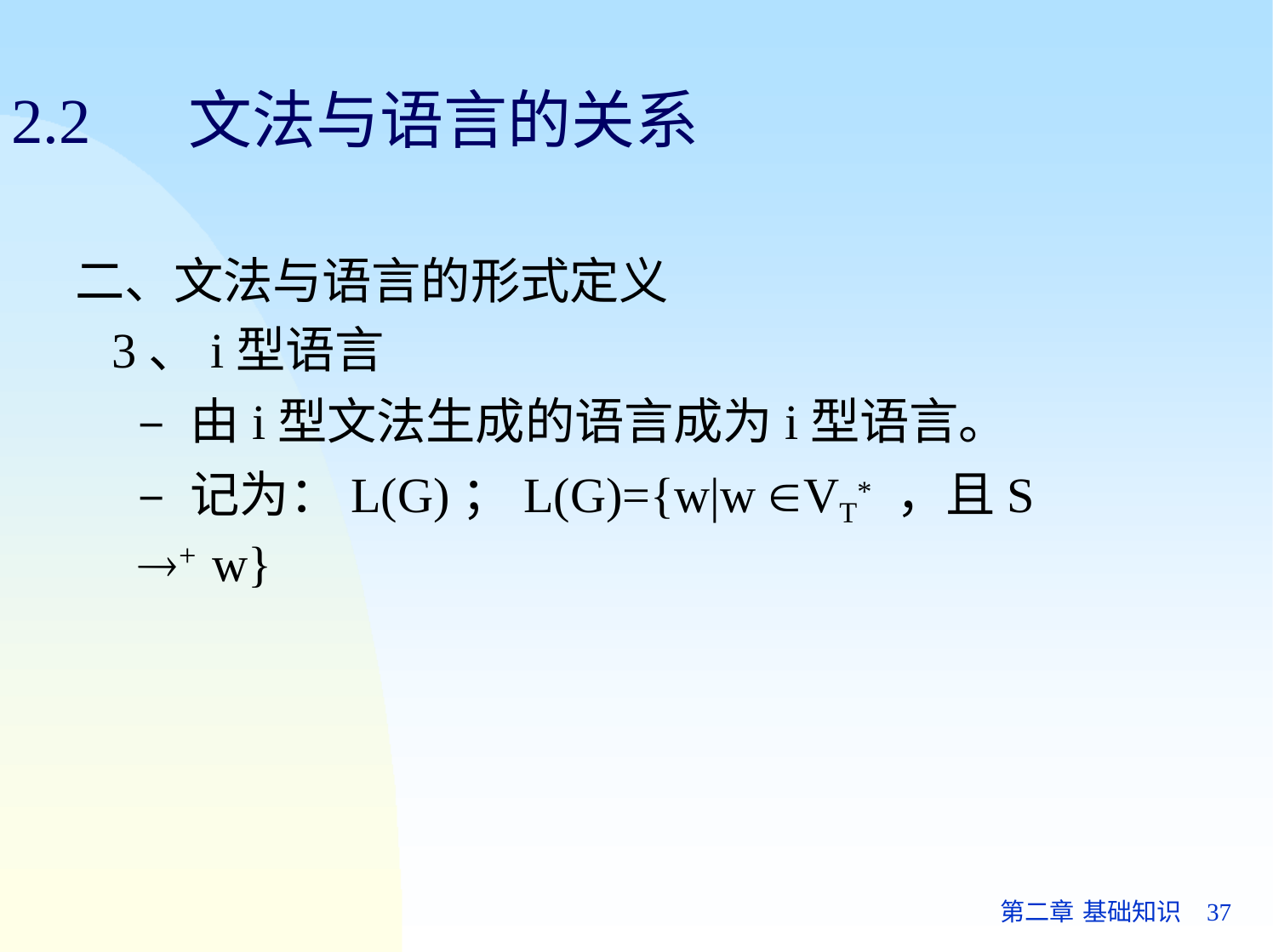

# 2.2	文法与语言的关系
二、文法与语言的形式定义
3、i型语言
– 由i型文法生成的语言成为i型语言。
– 记为：L(G)；L(G)={w|w ∈VT* ，且S →+ w}
第二章 基础知识	37